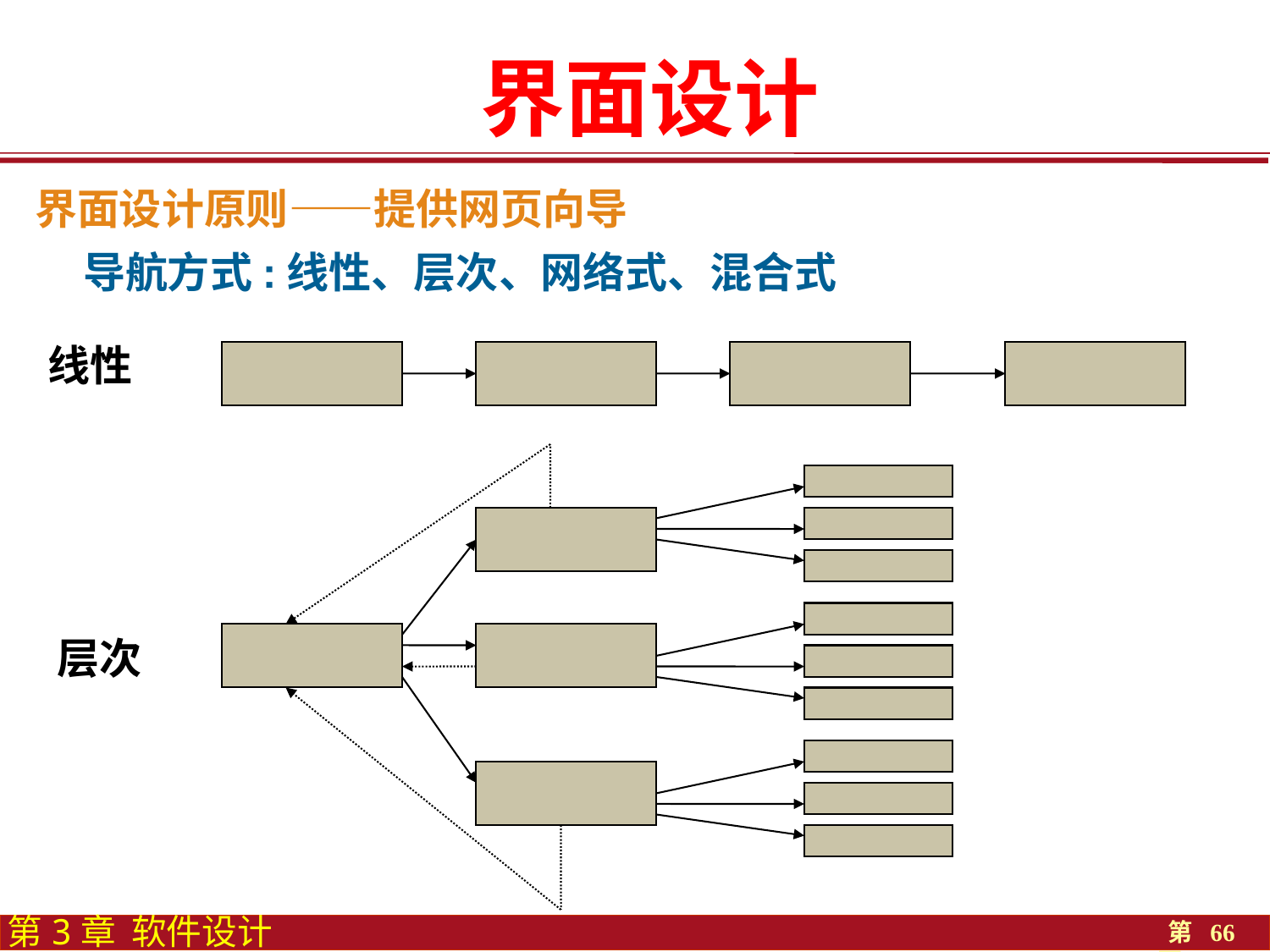

界面设计
界面设计原则——提供网页向导
    导航方式:线性、层次、网络式、混合式
线性

层次